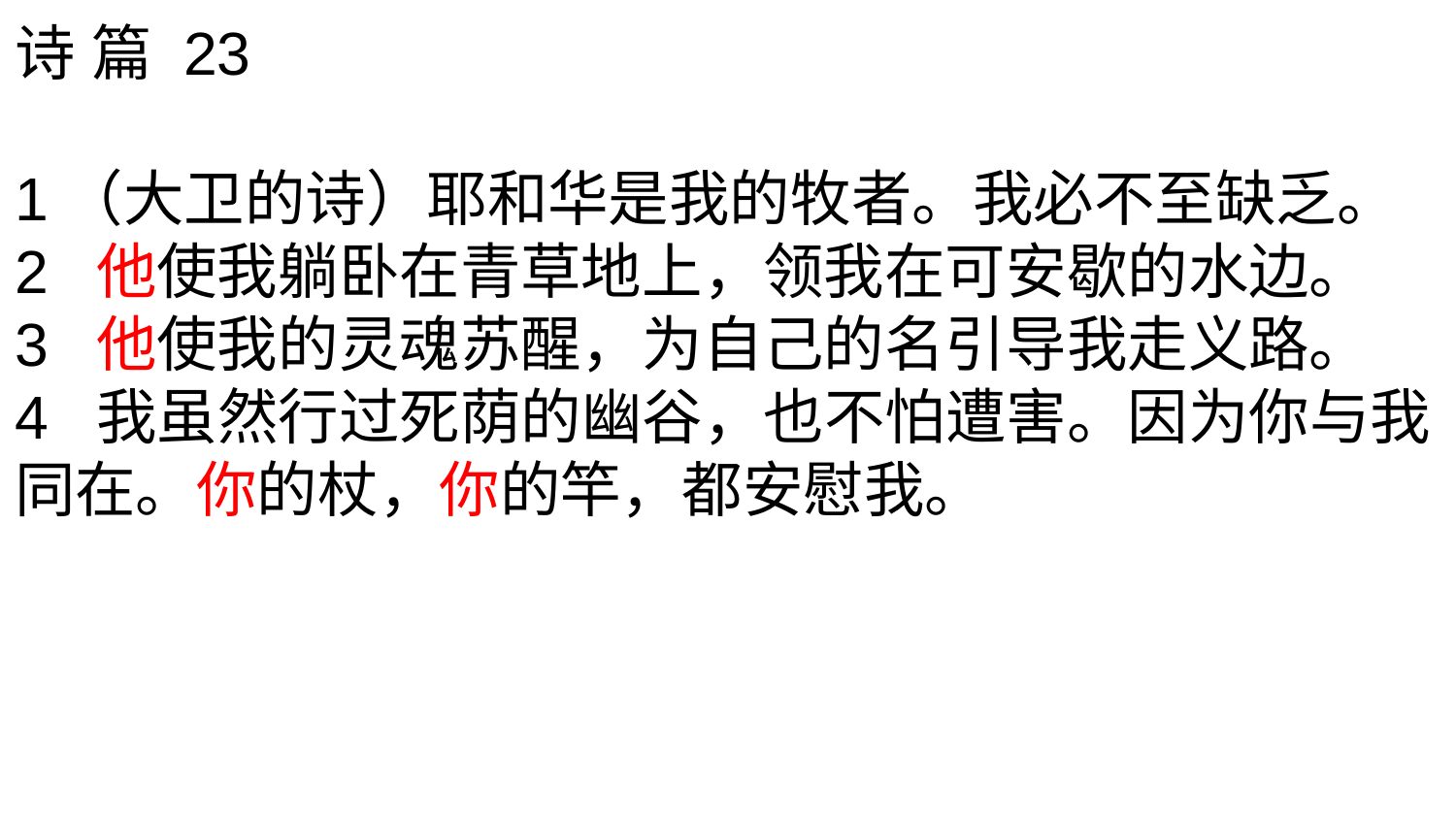

诗 篇 23

1（大卫的诗）耶和华是我的牧者。我必不至缺乏。
2  他使我躺卧在青草地上，领我在可安歇的水边。
3  他使我的灵魂苏醒，为自己的名引导我走义路。
4  我虽然行过死荫的幽谷，也不怕遭害。因为你与我同在。你的杖，你的竿，都安慰我。